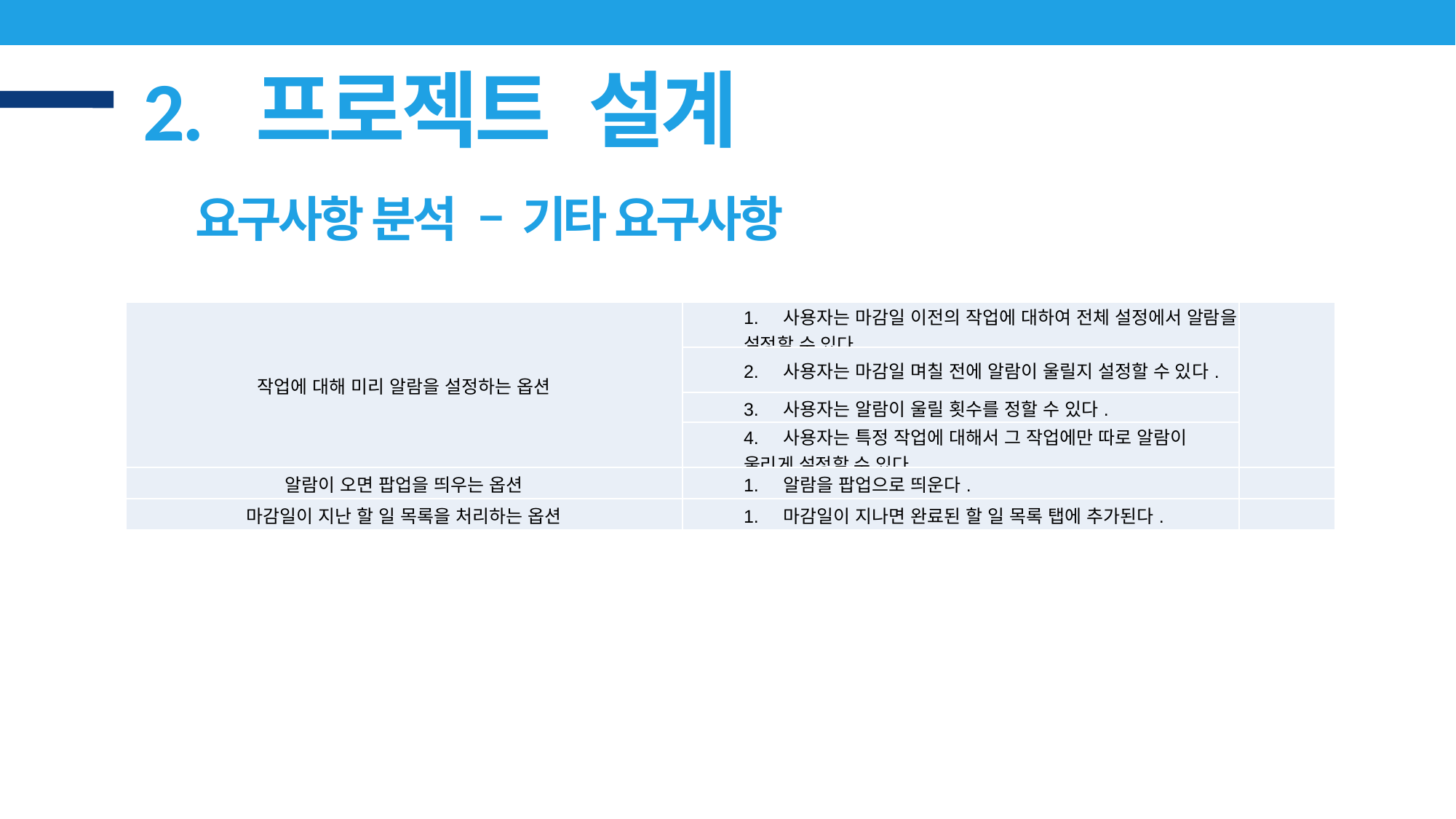

2.  프로젝트  설계

요구사항 분석  –  기타 요구사항
| 작업에 대해 미리 알람을 설정하는 옵션 | 1.    사용자는 마감일 이전의 작업에 대하여 전체 설정에서 알람을 설정할 수 있다. |  |
| --- | --- | --- |
|  | 2.    사용자는 마감일 며칠 전에 알람이 울릴지 설정할 수 있다. |  |
|  | 3.    사용자는 알람이 울릴 횟수를 정할 수 있다. |  |
|  | 4.    사용자는 특정 작업에 대해서 그 작업에만 따로 알람이 울리게 설정할 수 있다. |  |
| 알람이 오면 팝업을 띄우는 옵션 | 1.    알람을 팝업으로 띄운다. |  |
| 마감일이 지난 할 일 목록을 처리하는 옵션 | 1.    마감일이 지나면 완료된 할 일 목록 탭에 추가된다. |  |